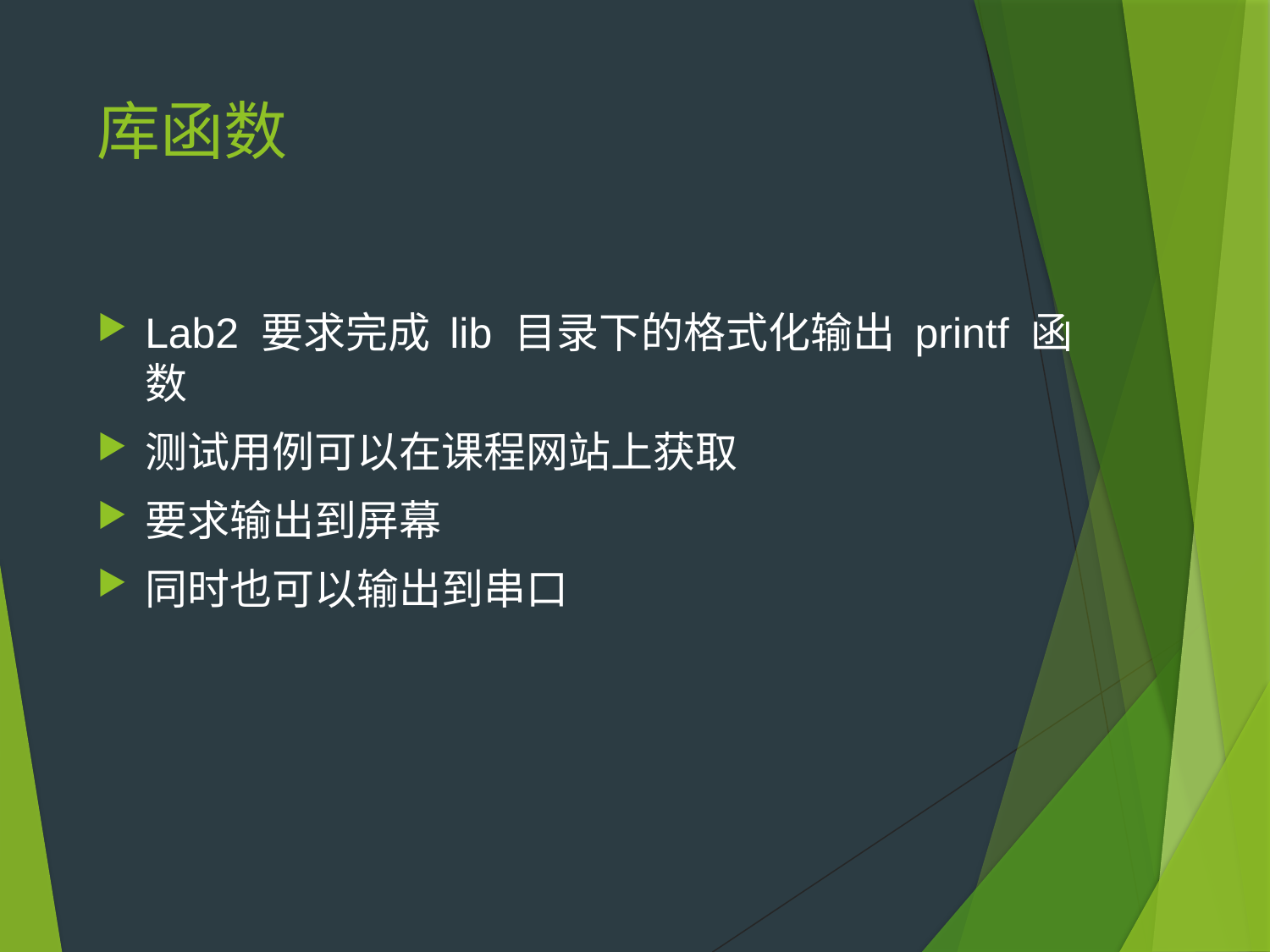

# 库函数
Lab2 要求完成 lib 目录下的格式化输出 printf 函数
测试用例可以在课程网站上获取
要求输出到屏幕
同时也可以输出到串口